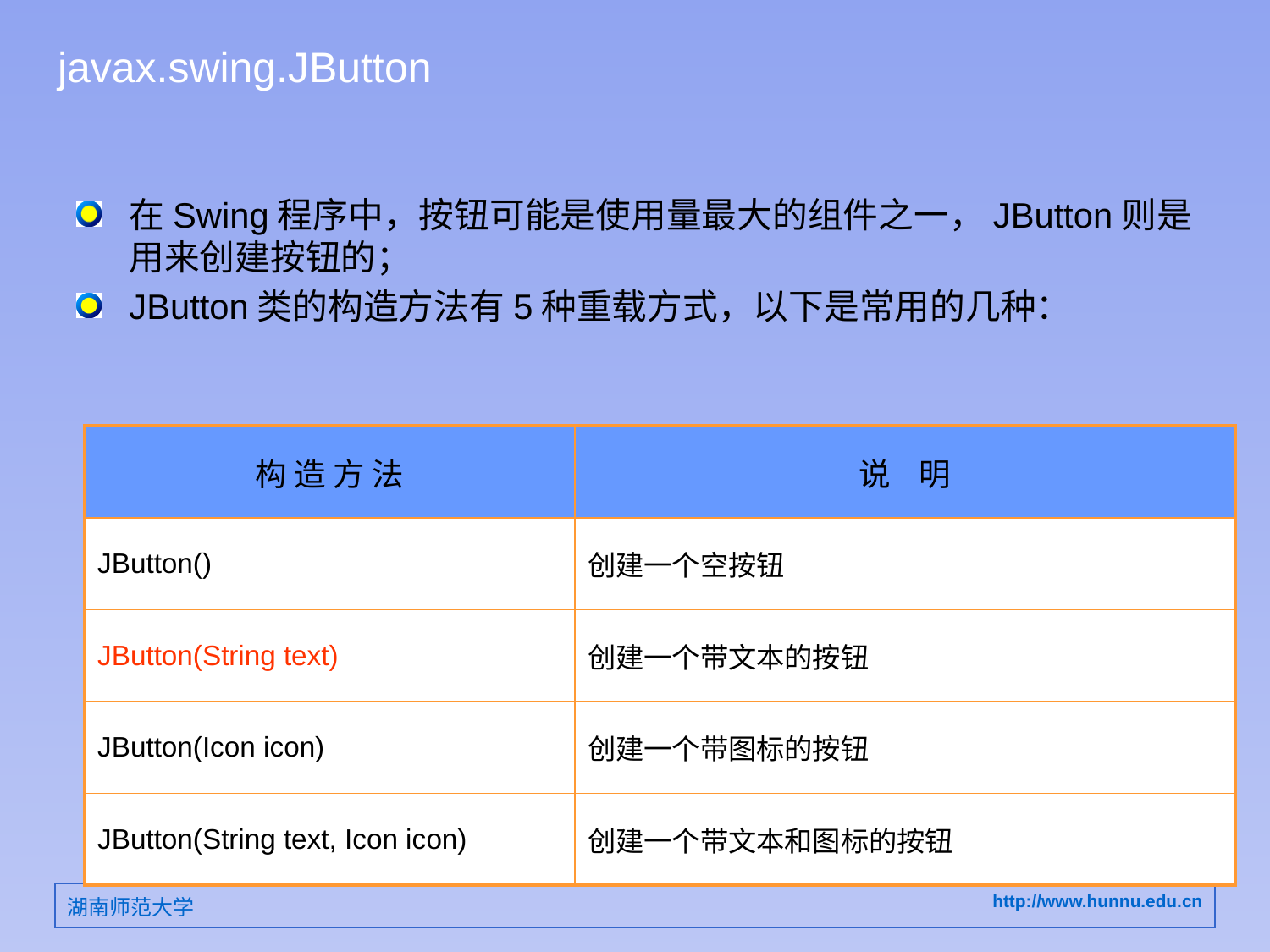

# javax.swing.JButton
在Swing程序中，按钮可能是使用量最大的组件之一，JButton则是用来创建按钮的；
JButton类的构造方法有5种重载方式，以下是常用的几种：
| 构 造 方 法 | 说 明 |
| --- | --- |
| JButton() | 创建一个空按钮 |
| JButton(String text) | 创建一个带文本的按钮 |
| JButton(Icon icon) | 创建一个带图标的按钮 |
| JButton(String text, Icon icon) | 创建一个带文本和图标的按钮 |